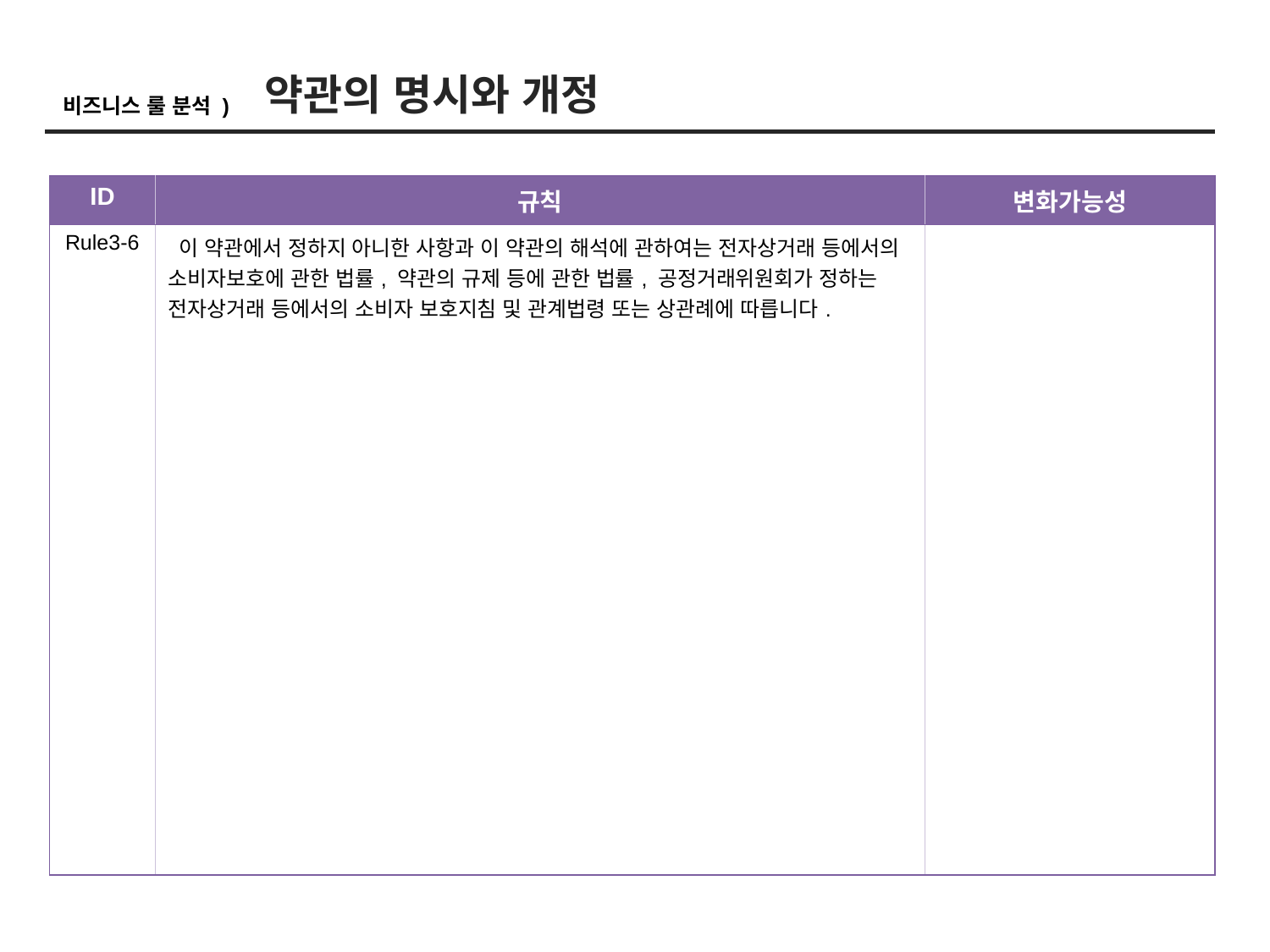

약관의 명시와 개정
비즈니스 룰 분석 )
| ID | 규칙 | 변화가능성 |
| --- | --- | --- |
| Rule3-6 | 이 약관에서 정하지 아니한 사항과 이 약관의 해석에 관하여는 전자상거래 등에서의 소비자보호에 관한 법률, 약관의 규제 등에 관한 법률, 공정거래위원회가 정하는 전자상거래 등에서의 소비자 보호지침 및 관계법령 또는 상관례에 따릅니다. |  |